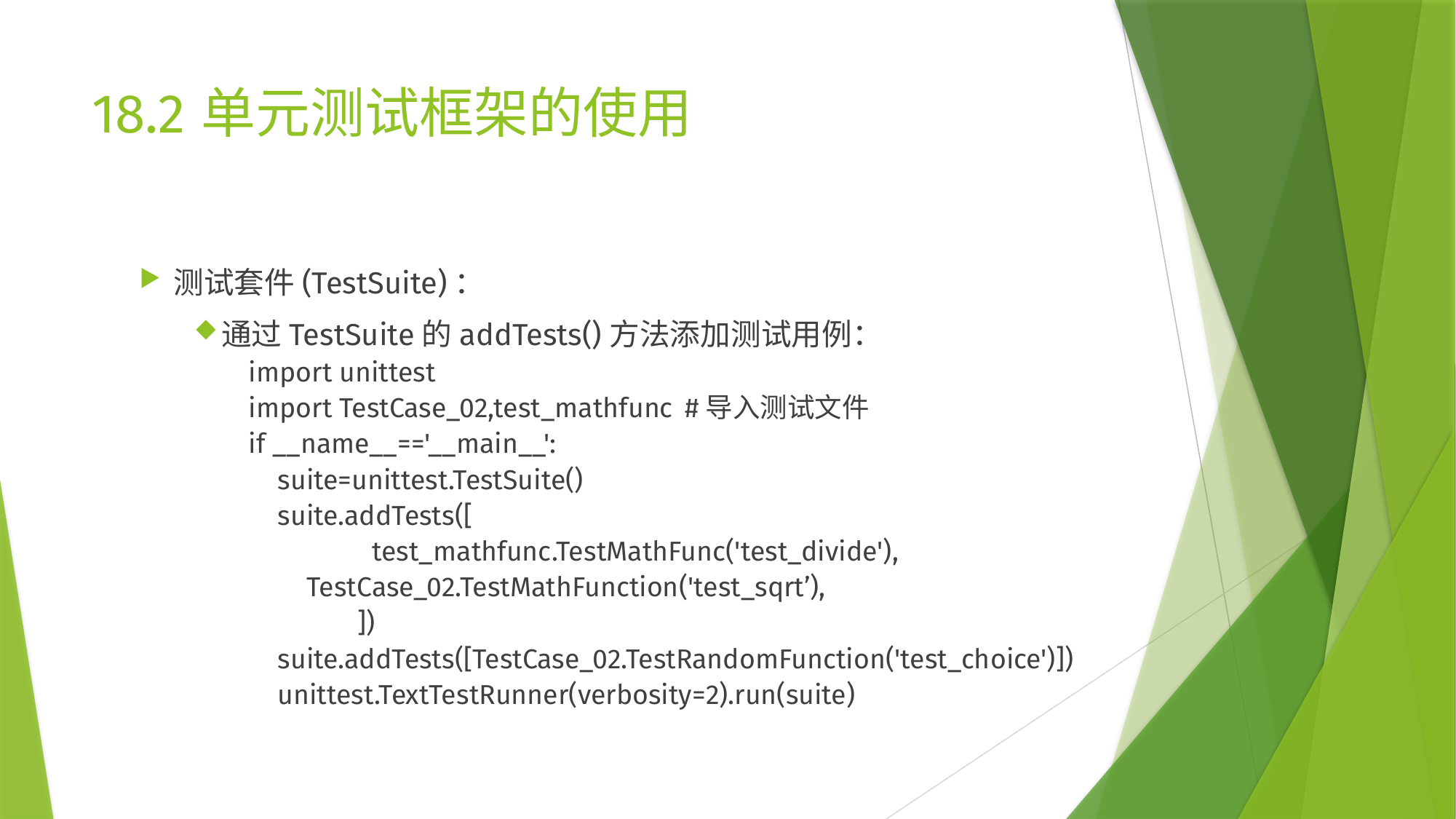

# 18.2	单元测试框架的使用
测试套件(TestSuite)：
通过TestSuite的addTests()方法添加测试用例：
import unittest
import TestCase_02,test_mathfunc	#导入测试文件
if __name__=='__main__':
    suite=unittest.TestSuite()
    suite.addTests([
 	  test_mathfunc.TestMathFunc('test_divide'),
        TestCase_02.TestMathFunction('test_sqrt’),
	])
    suite.addTests([TestCase_02.TestRandomFunction('test_choice')])
    unittest.TextTestRunner(verbosity=2).run(suite)